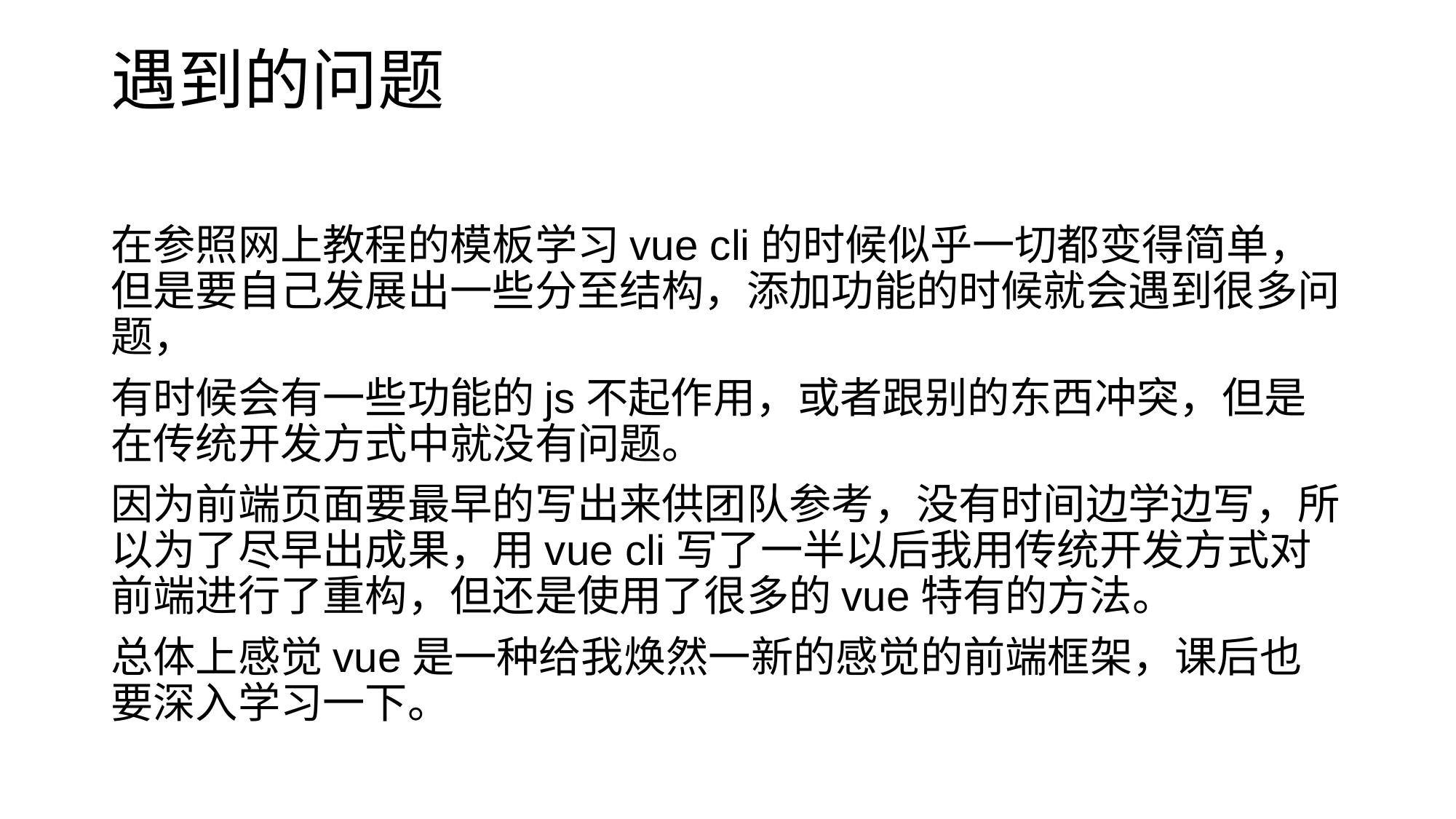

# 遇到的问题
在参照网上教程的模板学习vue cli的时候似乎一切都变得简单，但是要自己发展出一些分至结构，添加功能的时候就会遇到很多问题，
有时候会有一些功能的js不起作用，或者跟别的东西冲突，但是在传统开发方式中就没有问题。
因为前端页面要最早的写出来供团队参考，没有时间边学边写，所以为了尽早出成果，用vue cli写了一半以后我用传统开发方式对前端进行了重构，但还是使用了很多的vue特有的方法。
总体上感觉vue是一种给我焕然一新的感觉的前端框架，课后也要深入学习一下。